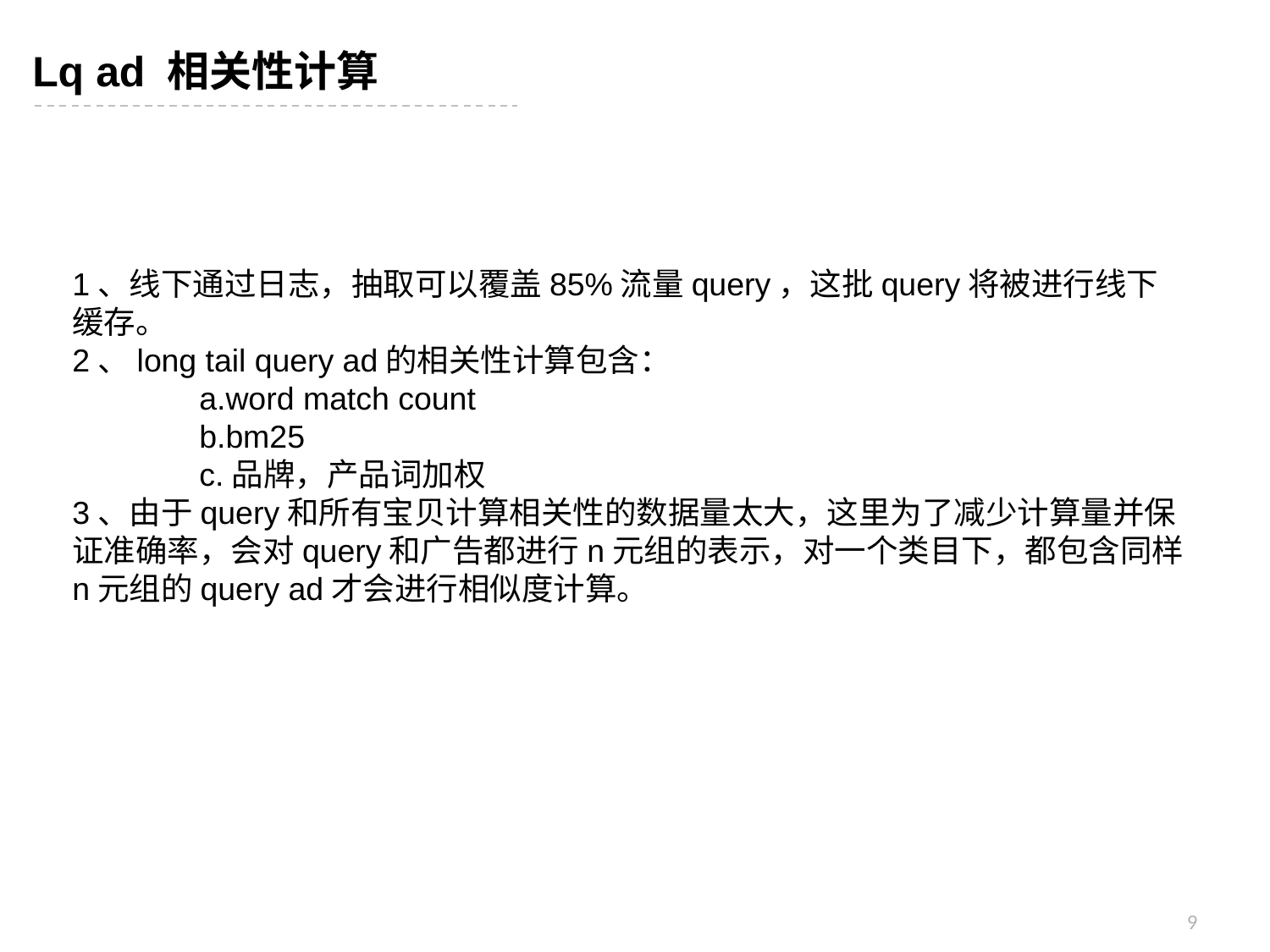

Lq ad 相关性计算
1、线下通过日志，抽取可以覆盖85%流量query，这批query将被进行线下缓存。
2、long tail query ad的相关性计算包含：
	a.word match count
	b.bm25
	c.品牌，产品词加权
3、由于query和所有宝贝计算相关性的数据量太大，这里为了减少计算量并保证准确率，会对query和广告都进行n元组的表示，对一个类目下，都包含同样n元组的query ad才会进行相似度计算。
9